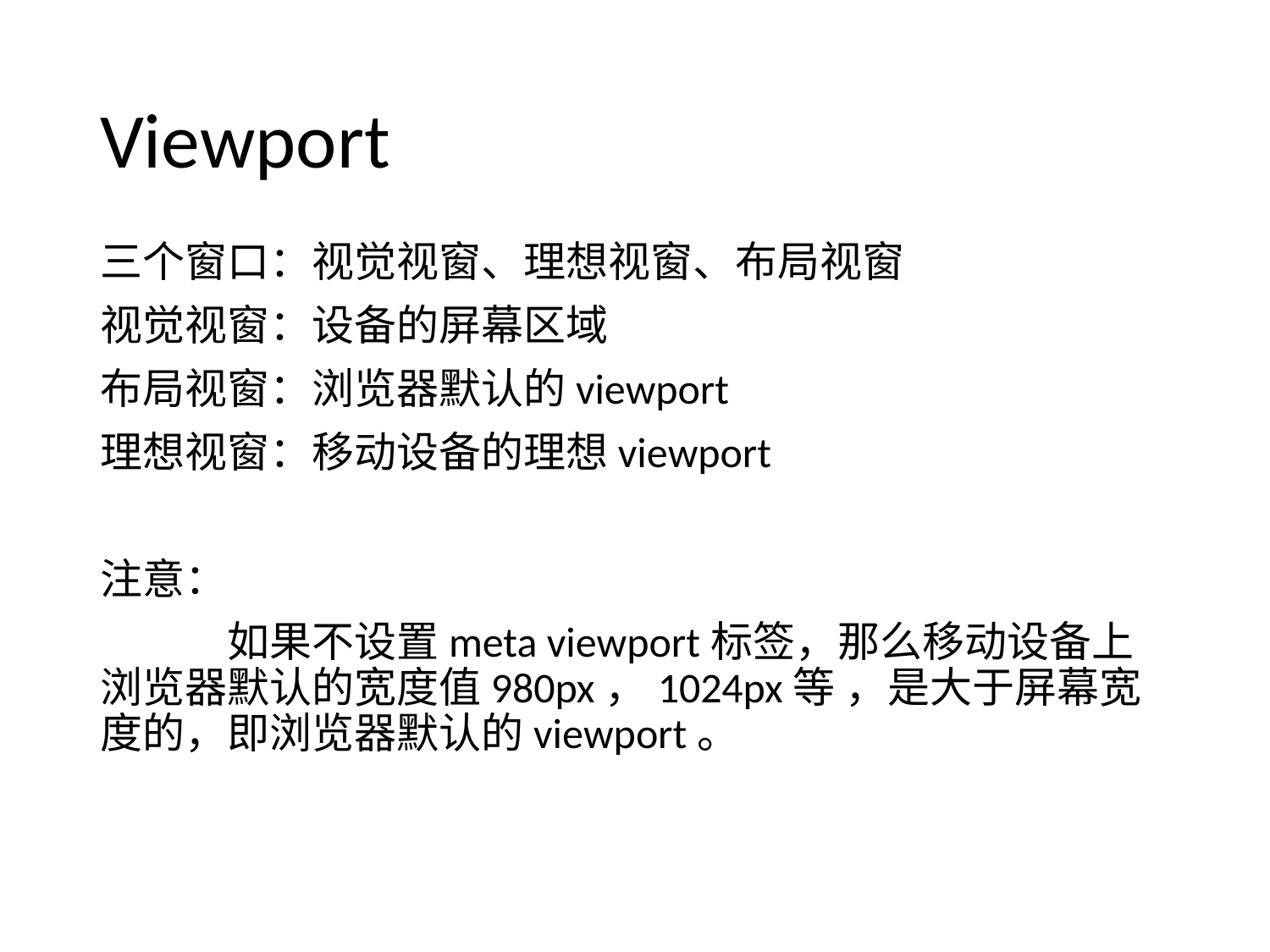

# Viewport
三个窗口：视觉视窗、理想视窗、布局视窗
视觉视窗：设备的屏幕区域
布局视窗：浏览器默认的viewport
理想视窗：移动设备的理想viewport

注意：
	如果不设置meta viewport标签，那么移动设备上浏览器默认的宽度值980px，1024px等 ，是大于屏幕宽度的，即浏览器默认的viewport。